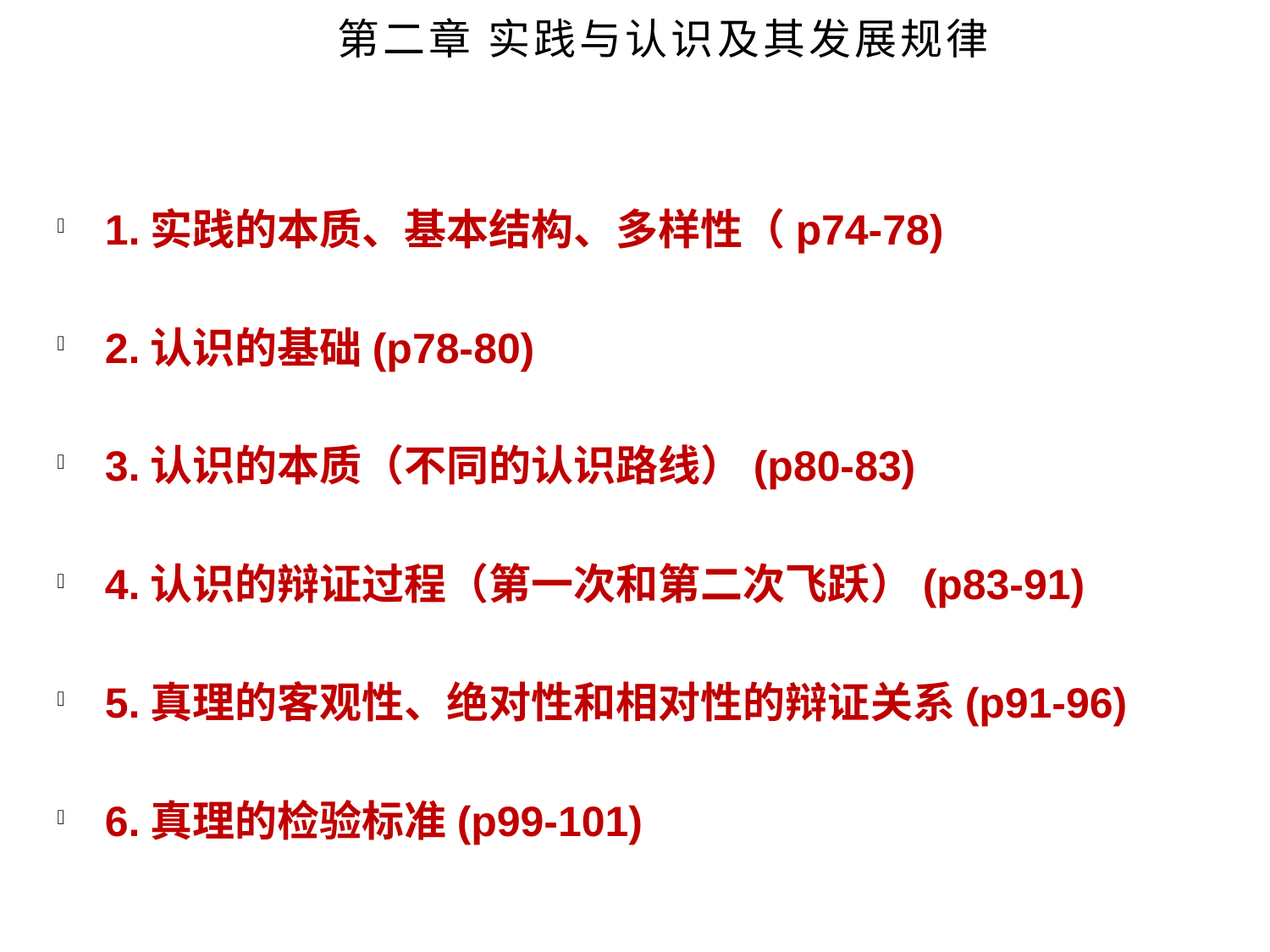

第二章 实践与认识及其发展规律
1.实践的本质、基本结构、多样性（p74-78)

2.认识的基础(p78-80)

3.认识的本质（不同的认识路线）(p80-83)

4.认识的辩证过程（第一次和第二次飞跃）(p83-91)

5.真理的客观性、绝对性和相对性的辩证关系(p91-96)

6.真理的检验标准(p99-101)